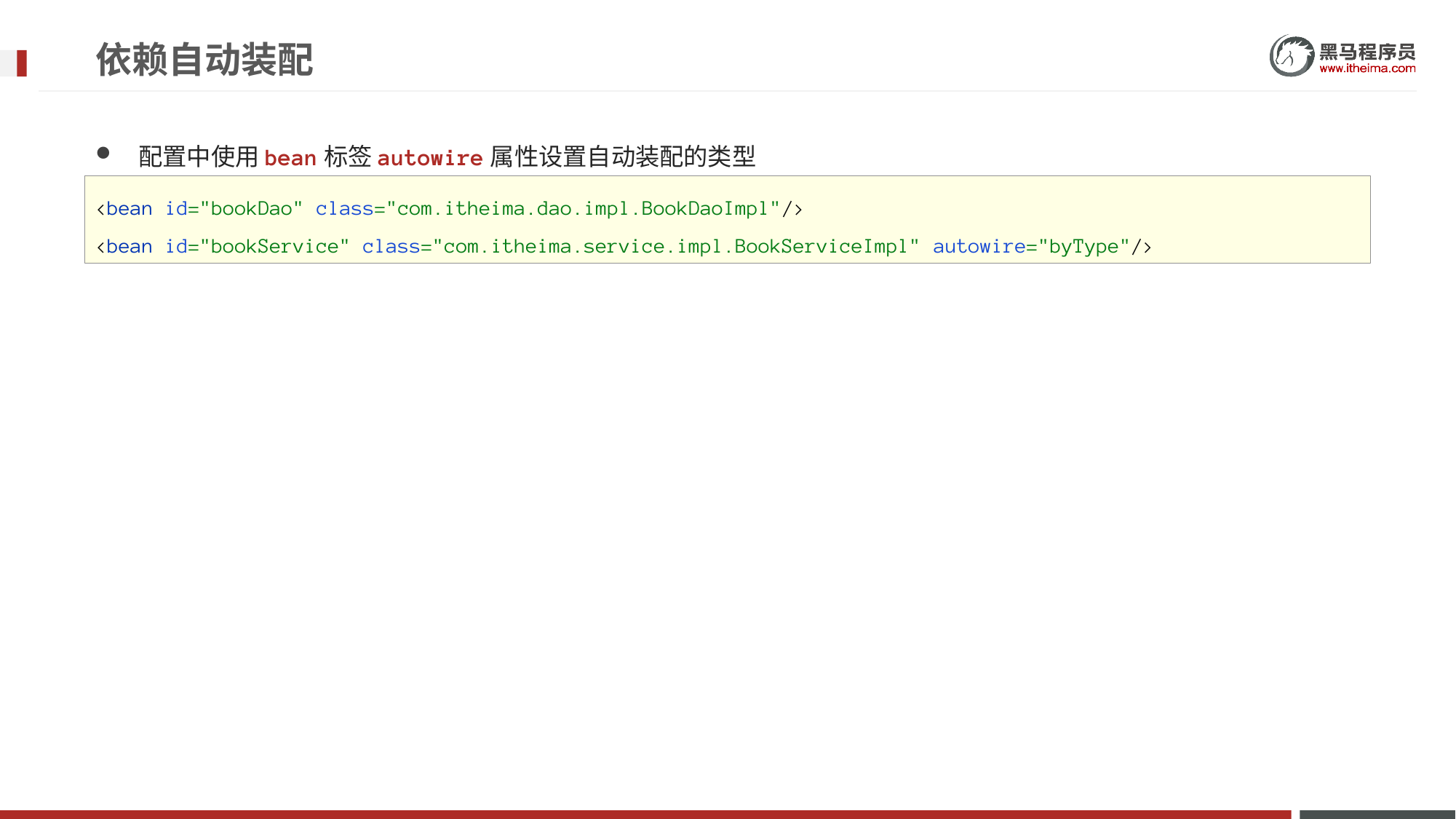

依赖自动装配
配置中使用bean标签autowire属性设置自动装配的类型

<bean id="bookDao" class="com.itheima.dao.impl.BookDaoImpl"/>
<bean id="bookService" class="com.itheima.service.impl.BookServiceImpl" autowire="byType"/>